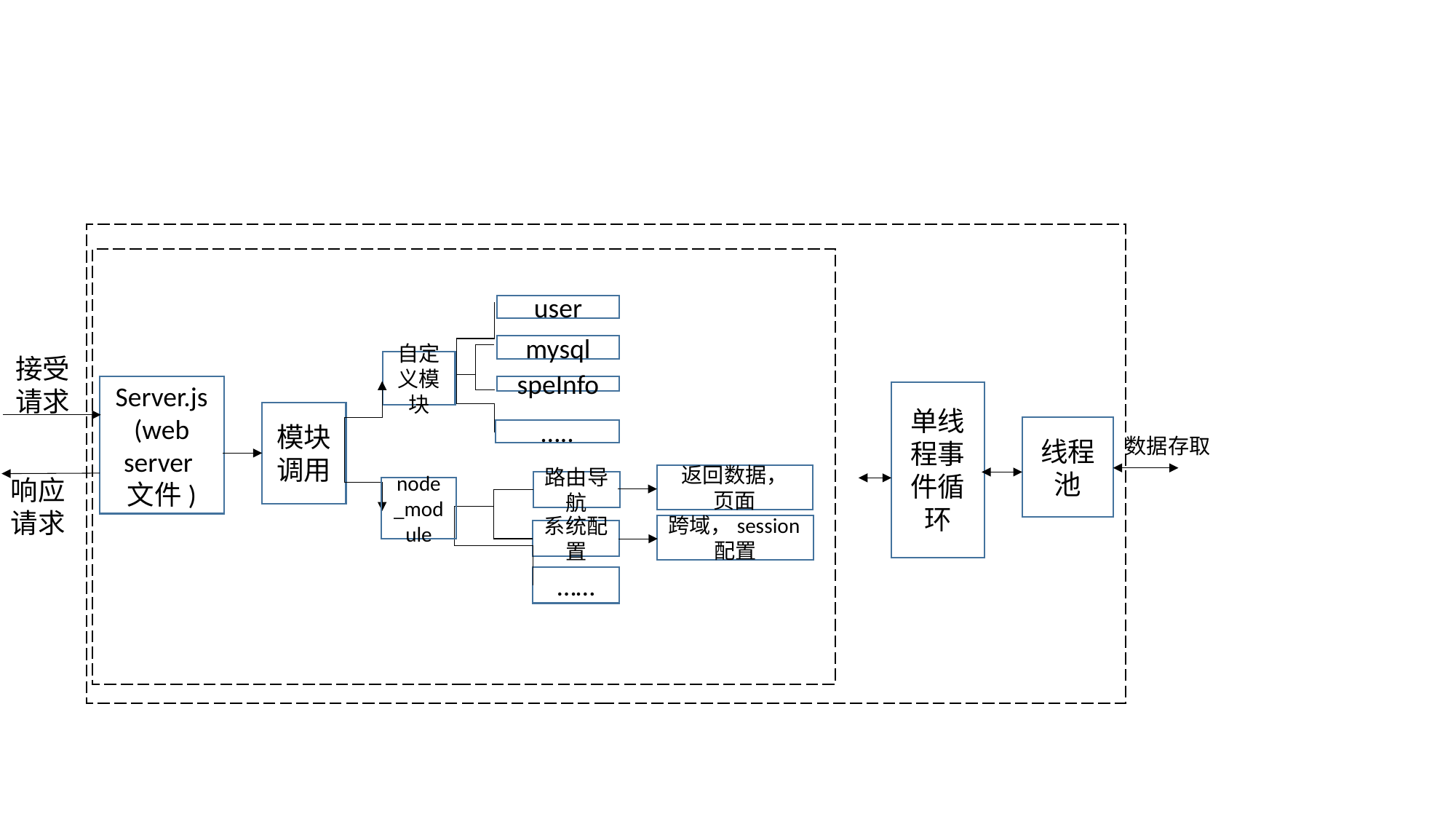

user
mysql
speInfo
…..
接受请求
自定义模块
Server.js
(web server文件)
单线程事件循环
线程池
数据存取
模块调用
返回数据，
页面
响应请求
路由导航
系统配置
……
node_module
跨域，session配置